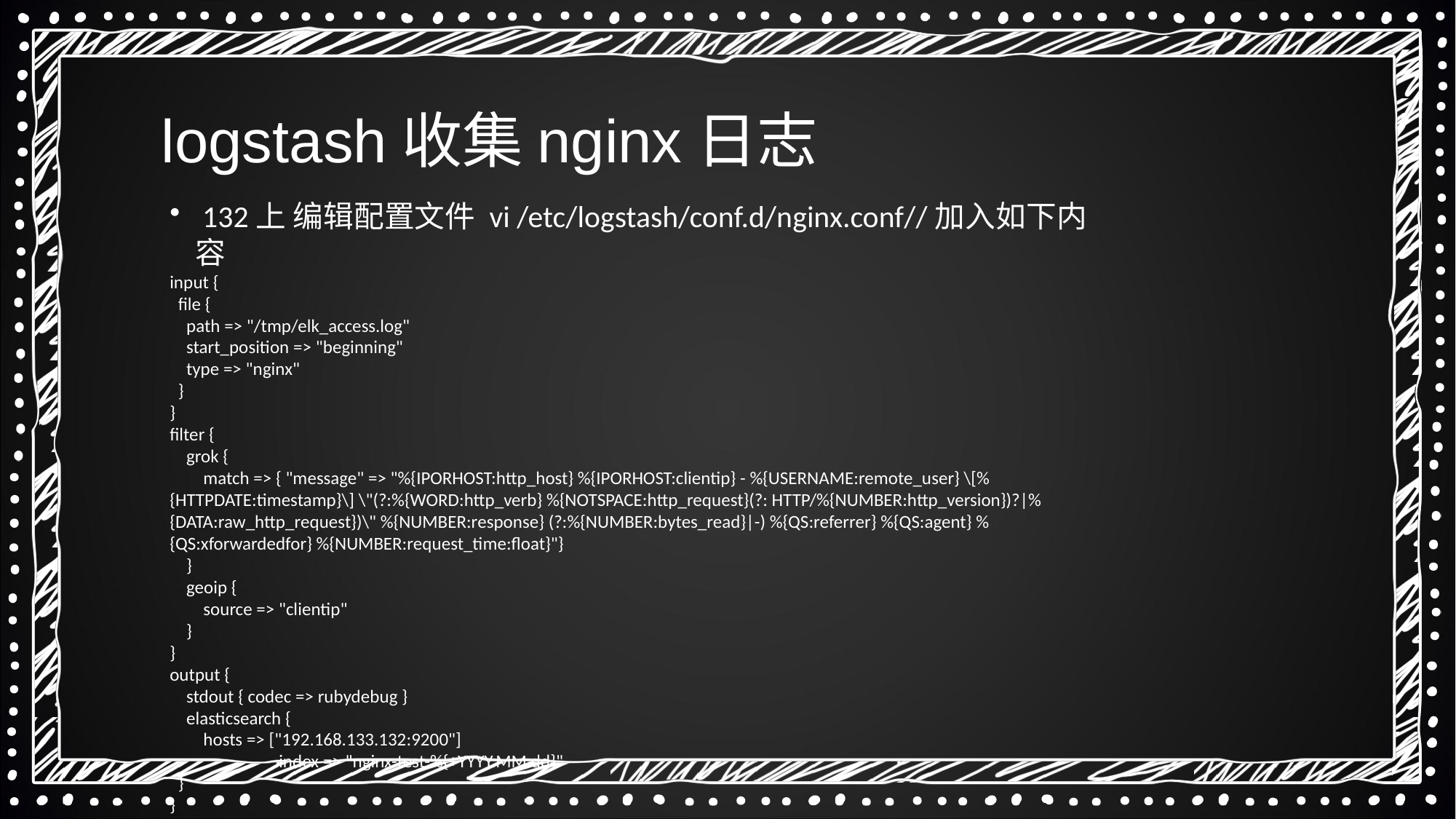

logstash收集nginx日志
 132上 编辑配置文件 vi /etc/logstash/conf.d/nginx.conf//加入如下内容
input {
  file {
    path => "/tmp/elk_access.log"
    start_position => "beginning"
    type => "nginx"
  }
}
filter {
    grok {
        match => { "message" => "%{IPORHOST:http_host} %{IPORHOST:clientip} - %{USERNAME:remote_user} \[%{HTTPDATE:timestamp}\] \"(?:%{WORD:http_verb} %{NOTSPACE:http_request}(?: HTTP/%{NUMBER:http_version})?|%{DATA:raw_http_request})\" %{NUMBER:response} (?:%{NUMBER:bytes_read}|-) %{QS:referrer} %{QS:agent} %{QS:xforwardedfor} %{NUMBER:request_time:float}"}
    }
    geoip {
        source => "clientip"
    }
}
output {
    stdout { codec => rubydebug }
    elasticsearch {
        hosts => ["192.168.133.132:9200"]
	index => "nginx-test-%{+YYYY.MM.dd}"
  }
}